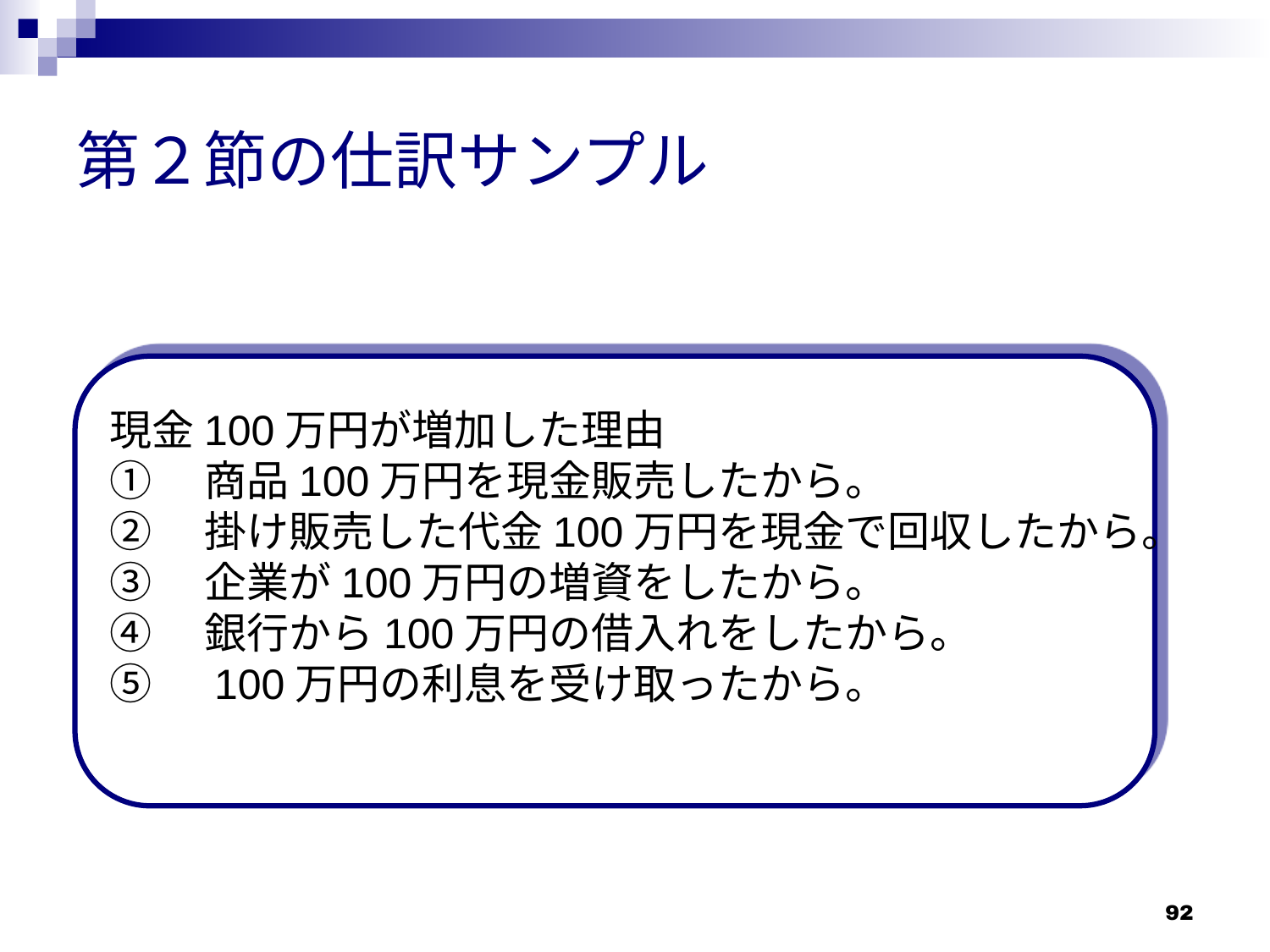

# 第２節の仕訳サンプル
現金100万円が増加した理由
①　商品100万円を現金販売したから。
②　掛け販売した代金100万円を現金で回収したから。
③　企業が100万円の増資をしたから。
④　銀行から100万円の借入れをしたから。
⑤　100万円の利息を受け取ったから。

92